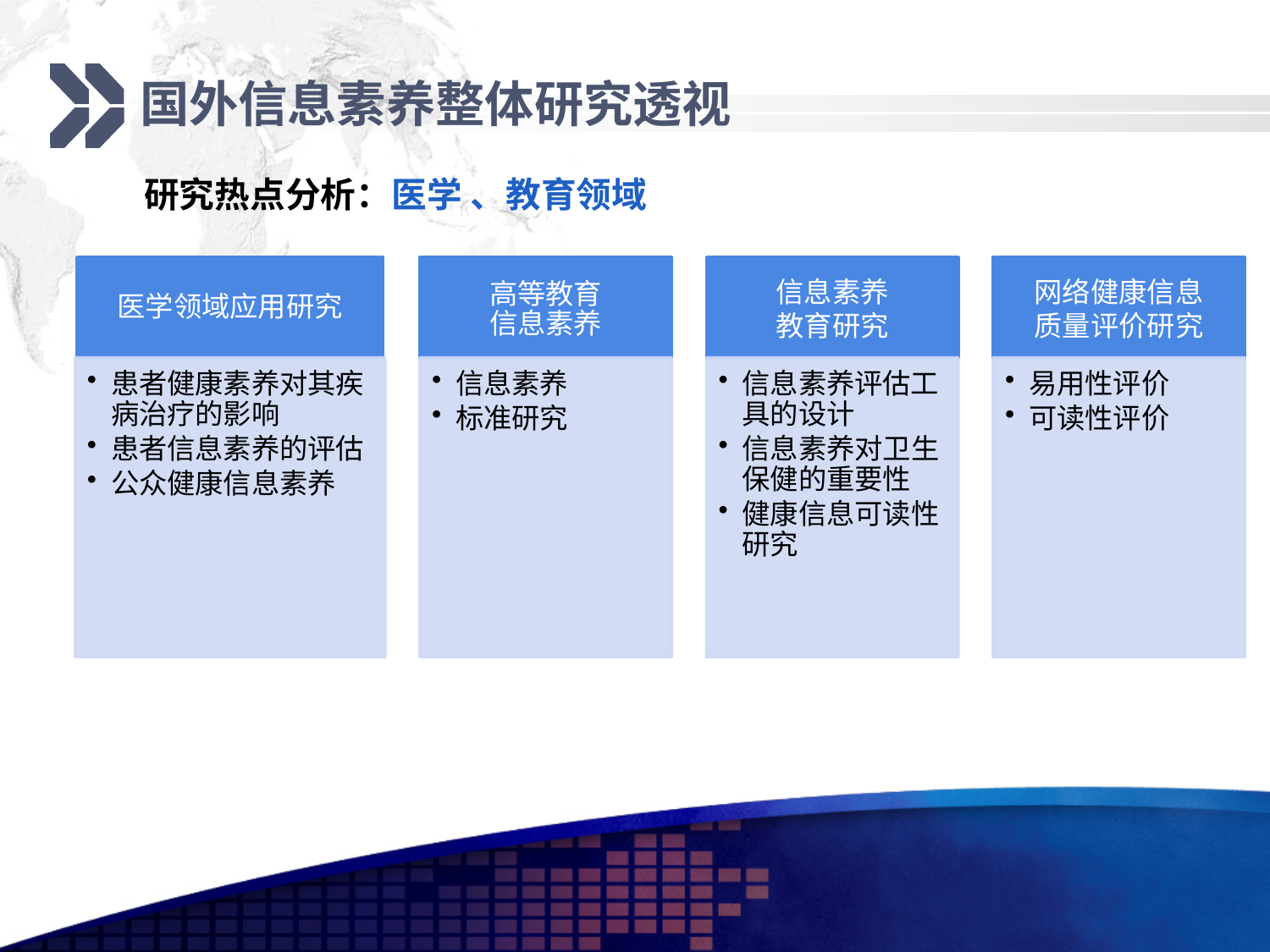

# 国外信息素养整体研究透视
研究热点分析：医学 、教育领域
医学领域应用研究
患者健康素养对其疾病治疗的影响
患者信息素养的评估
公众健康信息素养
高等教育
信息素养
信息素养
标准研究
信息素养
教育研究
信息素养评估工具的设计
信息素养对卫生保健的重要性
健康信息可读性研究
网络健康信息
质量评价研究
易用性评价
可读性评价